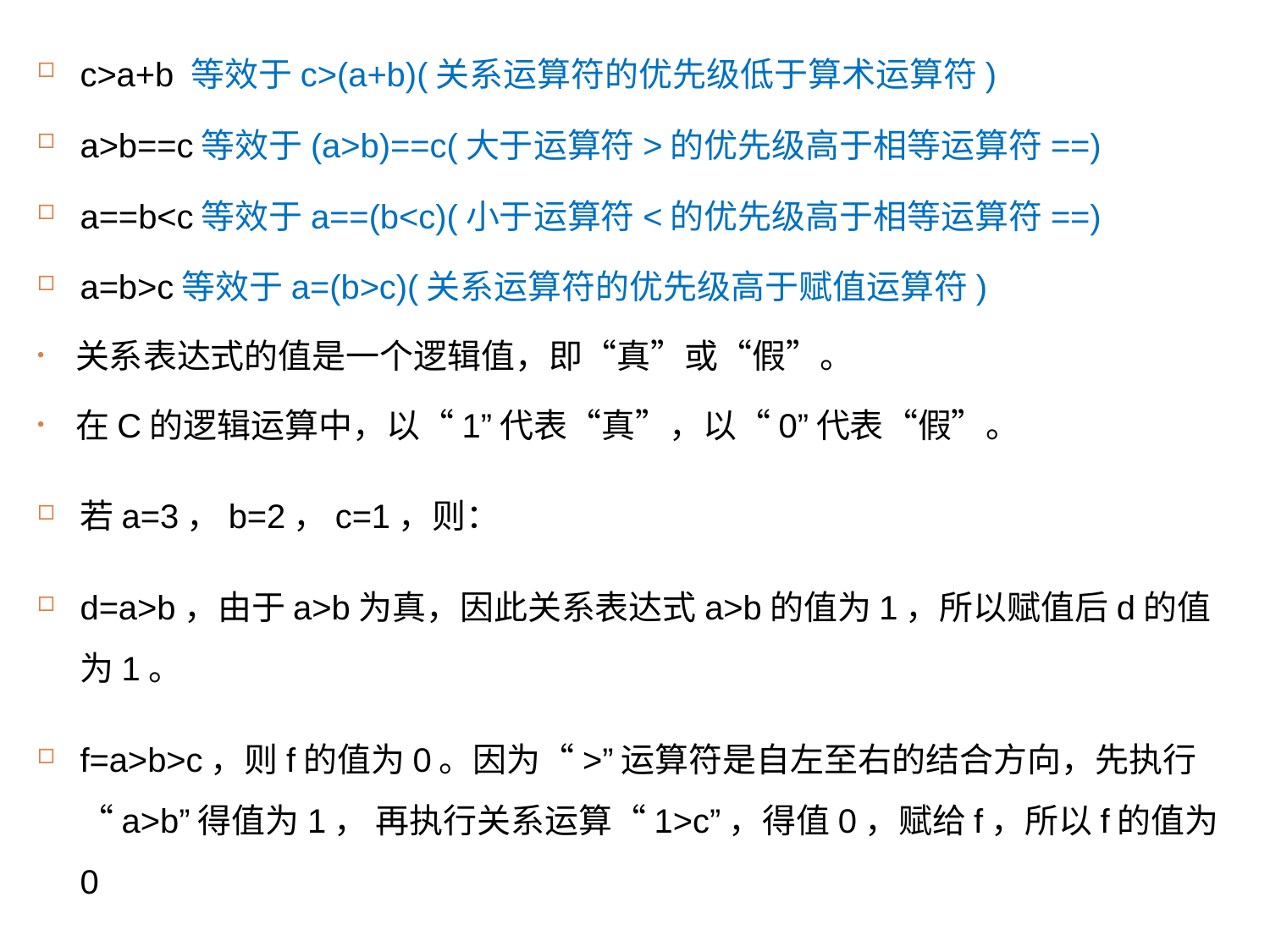

c>a+b 等效于c>(a+b)(关系运算符的优先级低于算术运算符)
a>b==c等效于(a>b)==c(大于运算符>的优先级高于相等运算符==)
a==b<c等效于a==(b<c)(小于运算符<的优先级高于相等运算符==)
a=b>c等效于a=(b>c)(关系运算符的优先级高于赋值运算符)
关系表达式的值是一个逻辑值，即“真”或“假”。
在C的逻辑运算中，以“1”代表“真”，以“0”代表“假”。
若a=3，b=2，c=1，则：
d=a>b，由于a>b为真，因此关系表达式a>b的值为1，所以赋值后d的值为1。
f=a>b>c，则f的值为0。因为“>”运算符是自左至右的结合方向，先执行“a>b”得值为1， 再执行关系运算“1>c”，得值0，赋给f，所以f的值为0